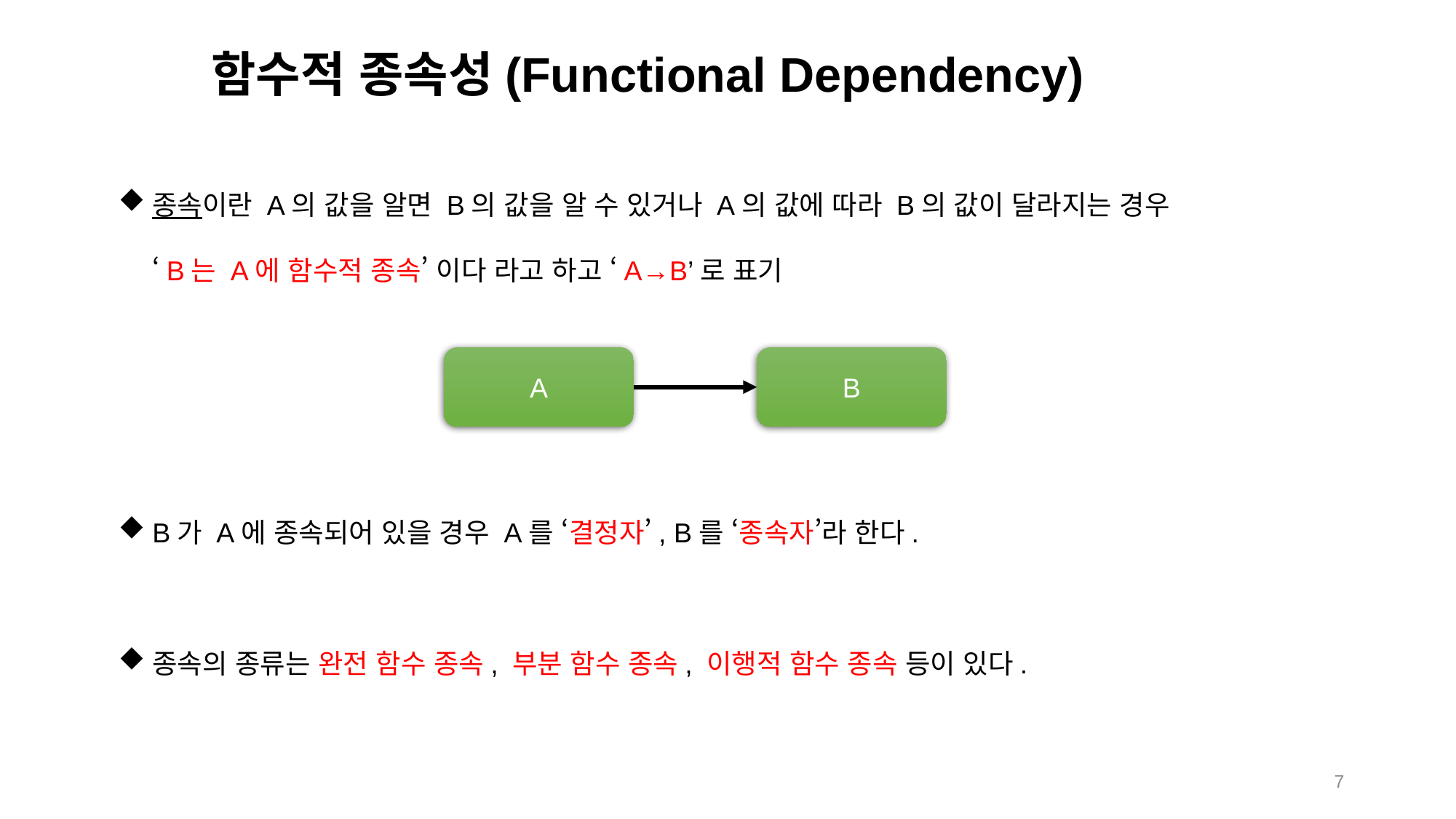

# 함수적 종속성(Functional Dependency)
종속이란 A의 값을 알면 B의 값을 알 수 있거나 A의 값에 따라 B의 값이 달라지는 경우
‘B는 A에 함수적 종속’ 이다 라고 하고 ‘A→B’로 표기

B가 A에 종속되어 있을 경우 A를 ‘결정자’, B를 ‘종속자’라 한다.

종속의 종류는 완전 함수 종속, 부분 함수 종속, 이행적 함수 종속 등이 있다.
A
B
7